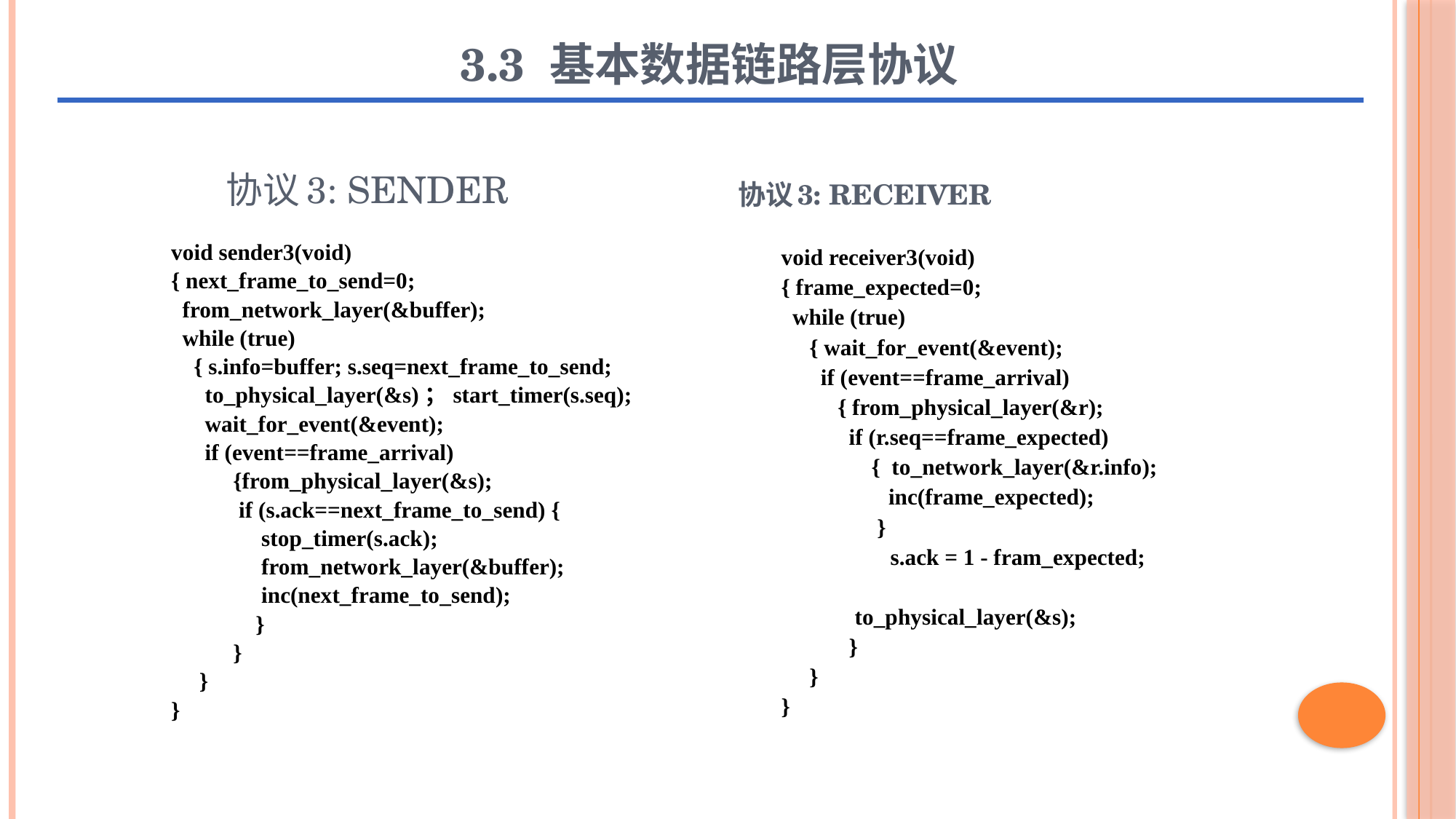

# 3.3 基本数据链路层协议
协议3: SENDER
协议3: RECEIVER
void sender3(void)
{ next_frame_to_send=0;
  from_network_layer(&buffer);
  while (true)
    { s.info=buffer; s.seq=next_frame_to_send;
      to_physical_layer(&s)；start_timer(s.seq);
      wait_for_event(&event);
      if (event==frame_arrival)
           {from_physical_layer(&s);
            if (s.ack==next_frame_to_send) {
                stop_timer(s.ack);
                from_network_layer(&buffer);
                inc(next_frame_to_send);
               }
           }
     }
}
void receiver3(void)
{ frame_expected=0;
  while (true)
     { wait_for_event(&event);
       if (event==frame_arrival)
          { from_physical_layer(&r);
            if (r.seq==frame_expected)
                {  to_network_layer(&r.info);
                   inc(frame_expected);
                 }
	s.ack = 1 - fram_expected;
             to_physical_layer(&s);
            }
     }
}